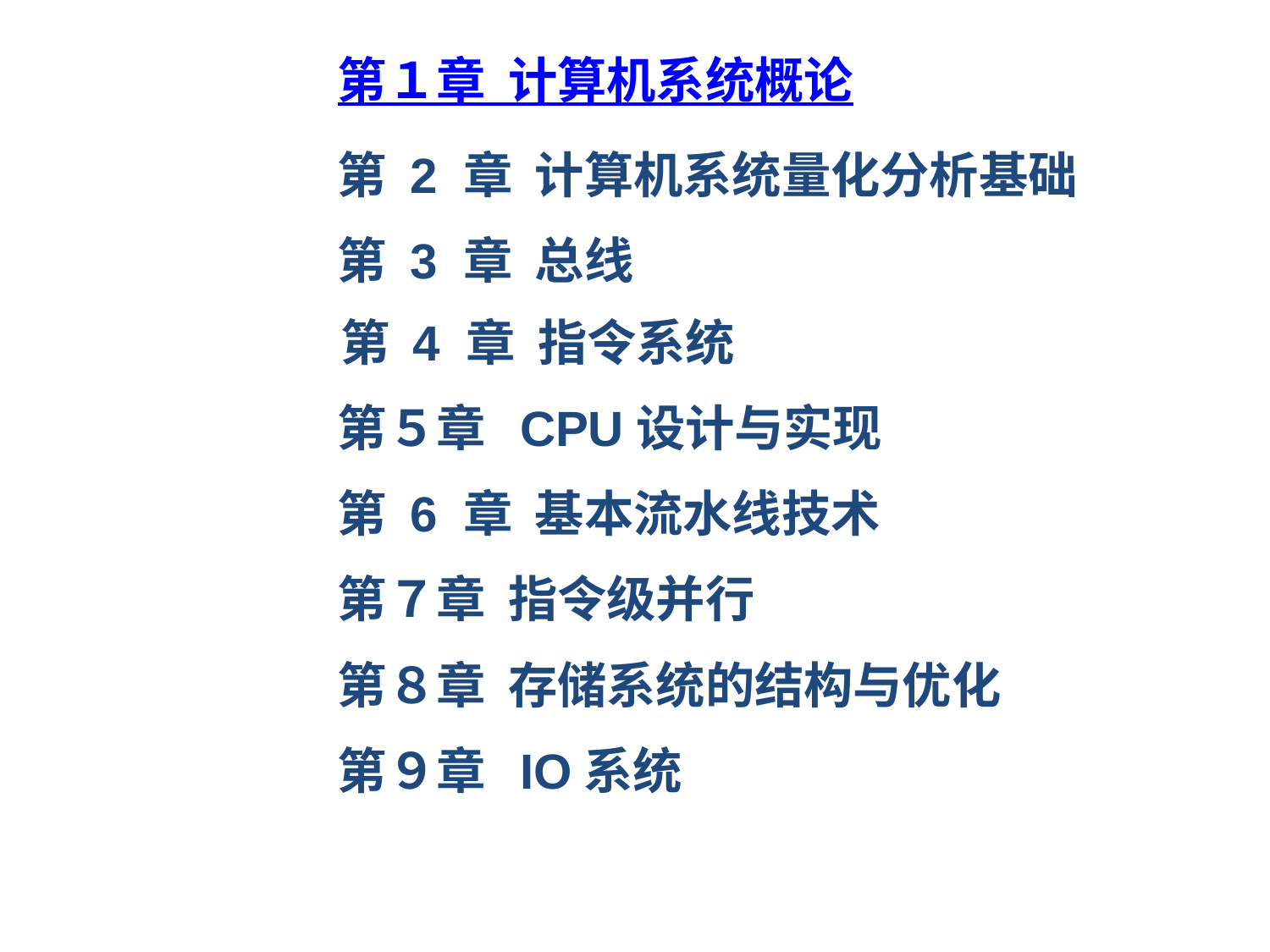

# 第１章  计算机系统概论
第 2 章  计算机系统量化分析基础
第 3 章  总线
第 4 章  指令系统
第５章  CPU设计与实现
第 6 章  基本流水线技术
第７章  指令级并行
第８章  存储系统的结构与优化
第９章  IO系统